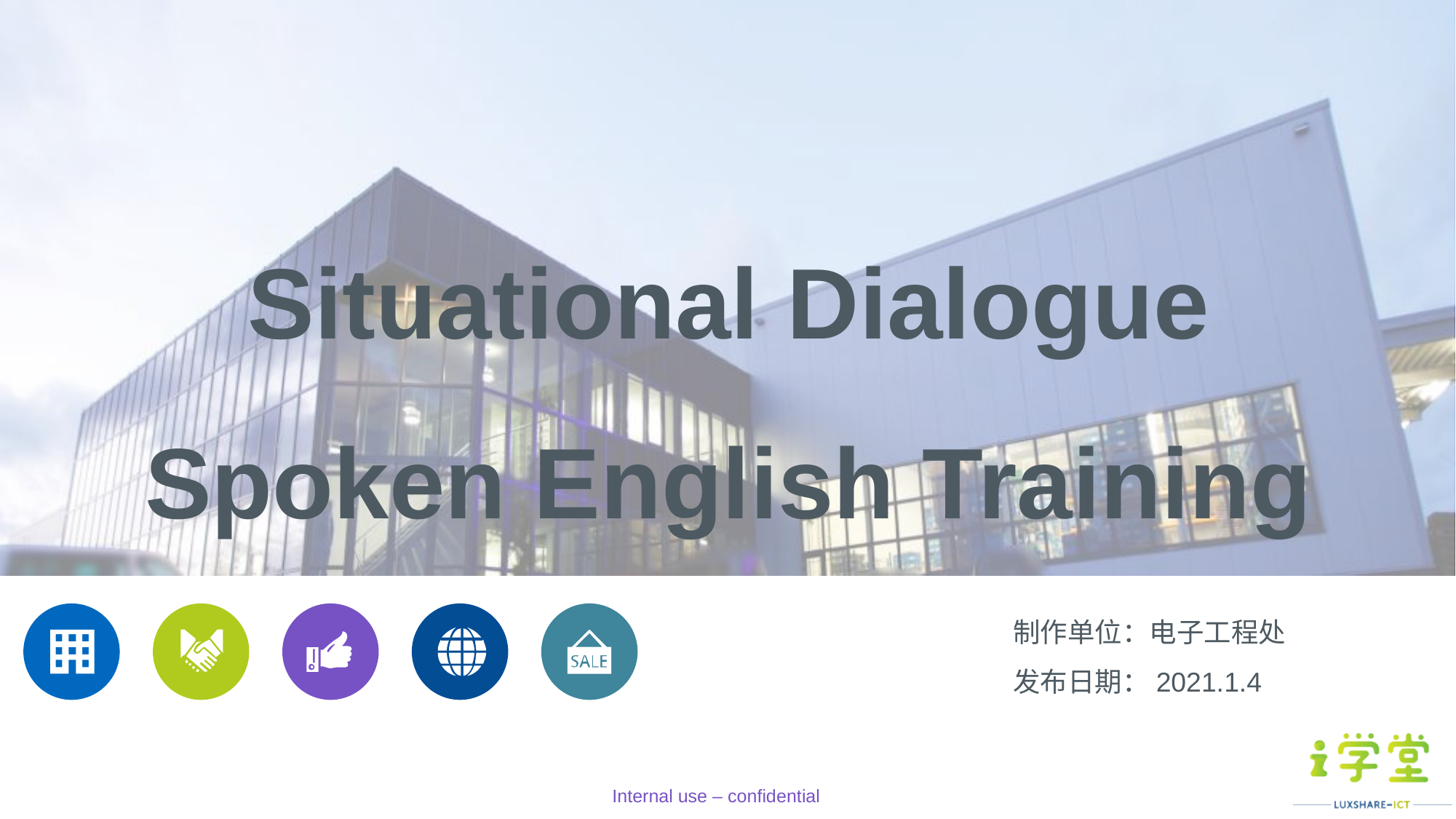

Situational Dialogue Spoken English Training
制作单位：电子工程处
发布日期：2021.1.4